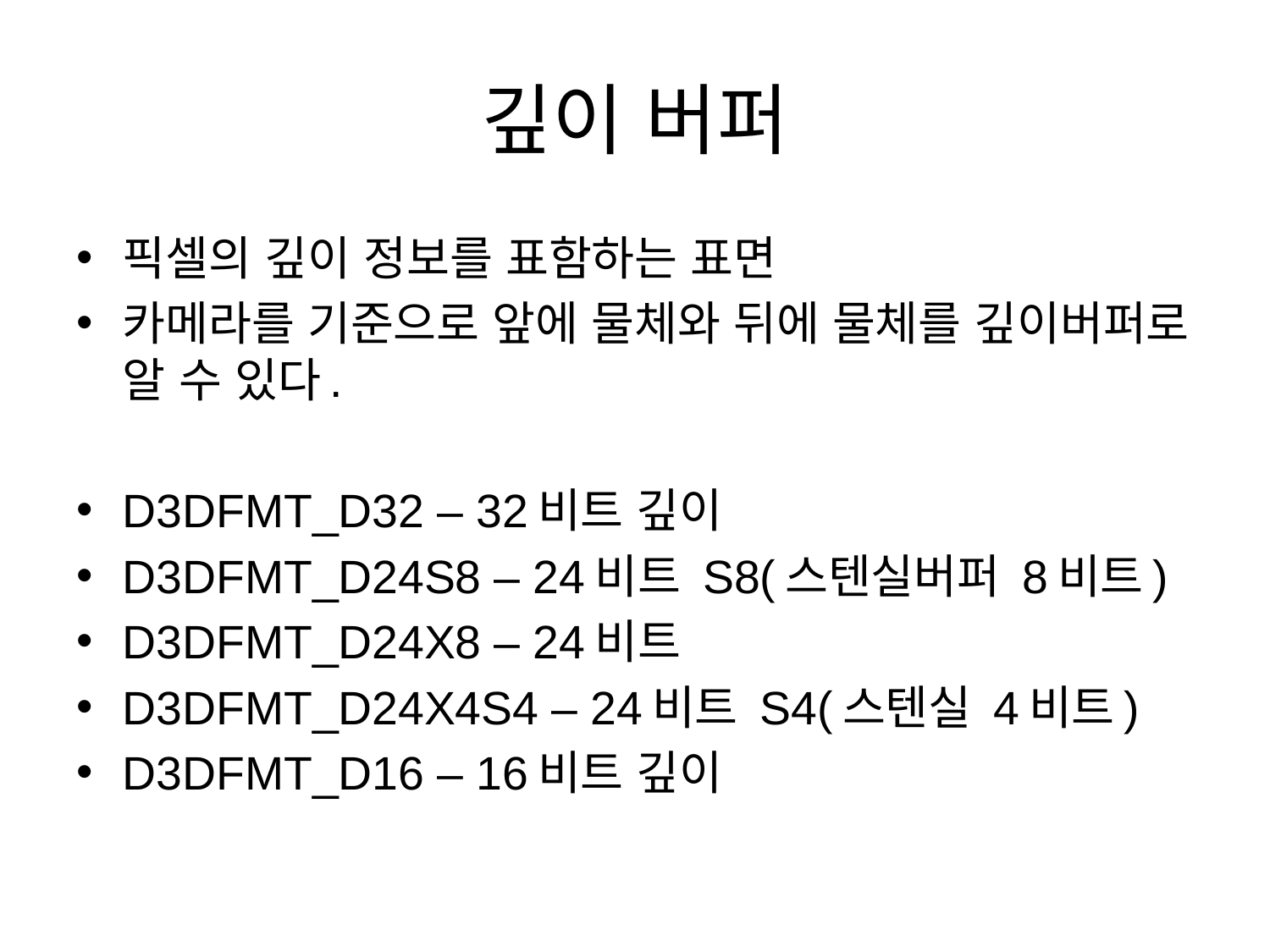

# 깊이 버퍼
픽셀의 깊이 정보를 표함하는 표면
카메라를 기준으로 앞에 물체와 뒤에 물체를 깊이버퍼로 알 수 있다.

D3DFMT_D32 – 32비트 깊이
D3DFMT_D24S8 – 24비트 S8(스텐실버퍼 8비트)
D3DFMT_D24X8 – 24비트
D3DFMT_D24X4S4 – 24비트 S4(스텐실 4비트)
D3DFMT_D16 – 16비트 깊이